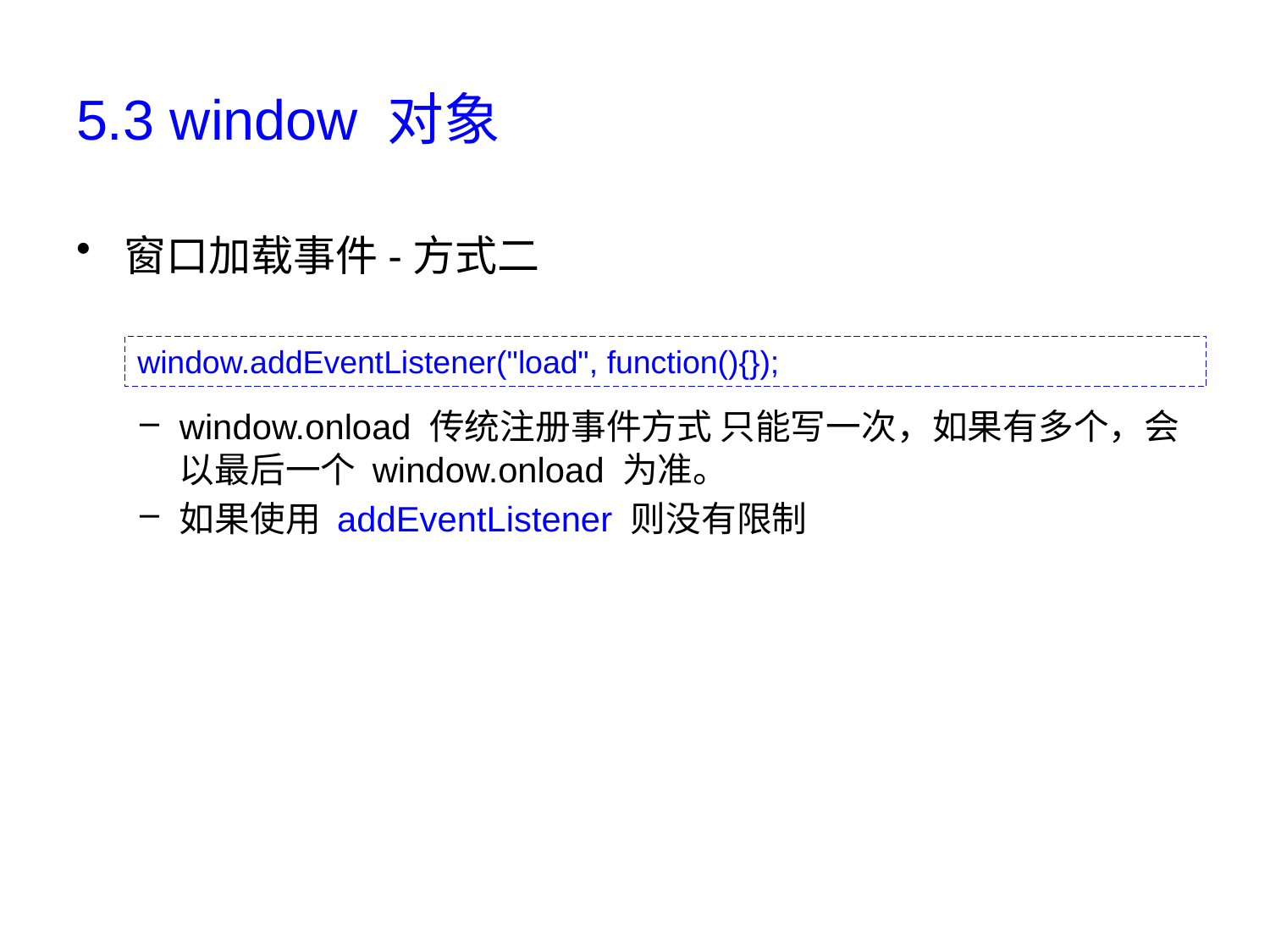

# 5.3 window 对象
窗口加载事件-方式二

window.onload 传统注册事件方式 只能写一次，如果有多个，会以最后一个 window.onload 为准。
如果使用 addEventListener 则没有限制

window.addEventListener("load", function(){});